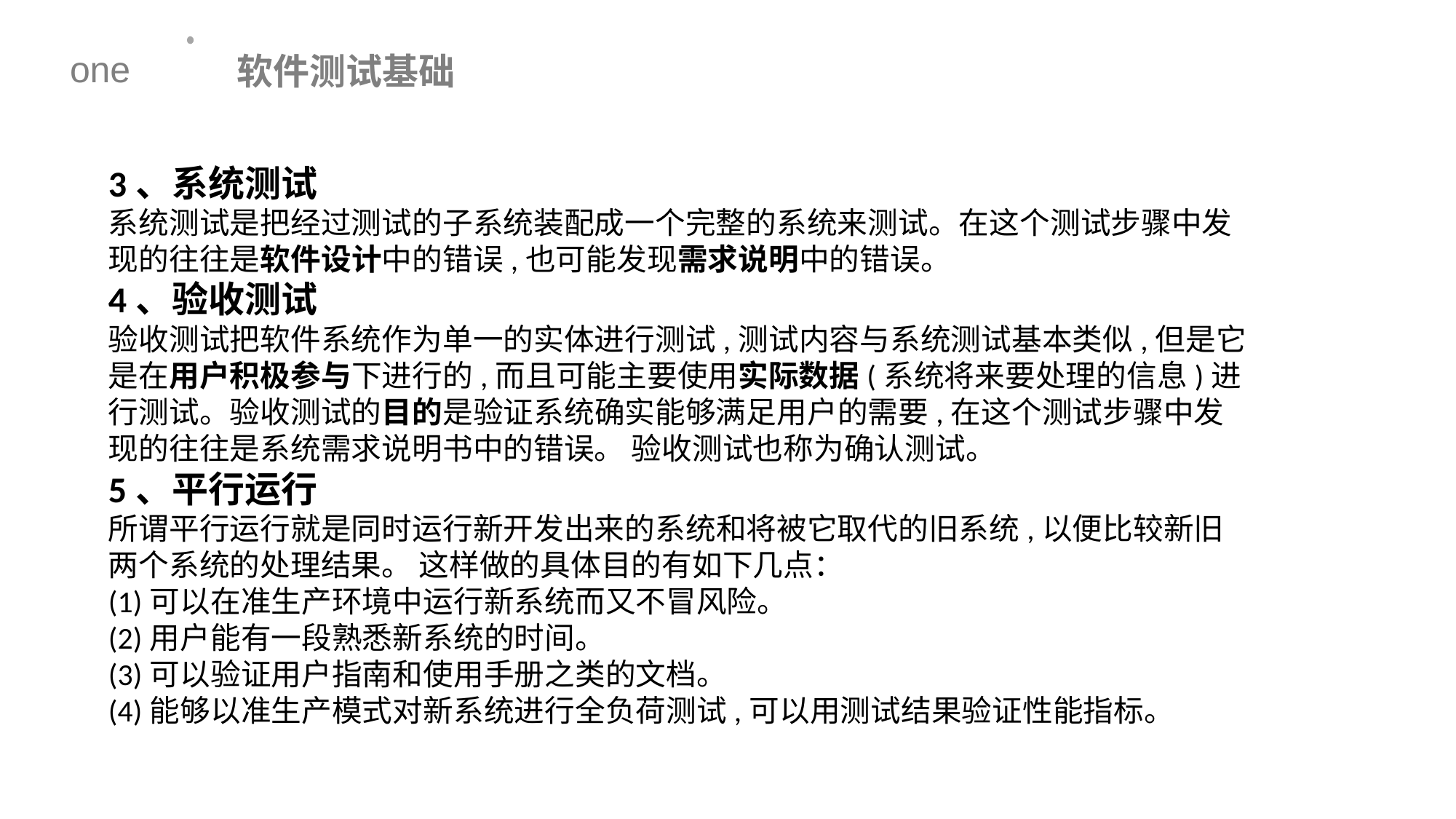

软件测试基础

one
3、系统测试
系统测试是把经过测试的子系统装配成一个完整的系统来测试。在这个测试步骤中发现的往往是软件设计中的错误,也可能发现需求说明中的错误。
4、验收测试
验收测试把软件系统作为单一的实体进行测试,测试内容与系统测试基本类似,但是它是在用户积极参与下进行的,而且可能主要使用实际数据(系统将来要处理的信息)进行测试。验收测试的目的是验证系统确实能够满足用户的需要,在这个测试步骤中发现的往往是系统需求说明书中的错误。 验收测试也称为确认测试。
5、平行运行
所谓平行运行就是同时运行新开发出来的系统和将被它取代的旧系统,以便比较新旧两个系统的处理结果。 这样做的具体目的有如下几点：
(1)可以在准生产环境中运行新系统而又不冒风险。
(2)用户能有一段熟悉新系统的时间。
(3)可以验证用户指南和使用手册之类的文档。
(4)能够以准生产模式对新系统进行全负荷测试,可以用测试结果验证性能指标。